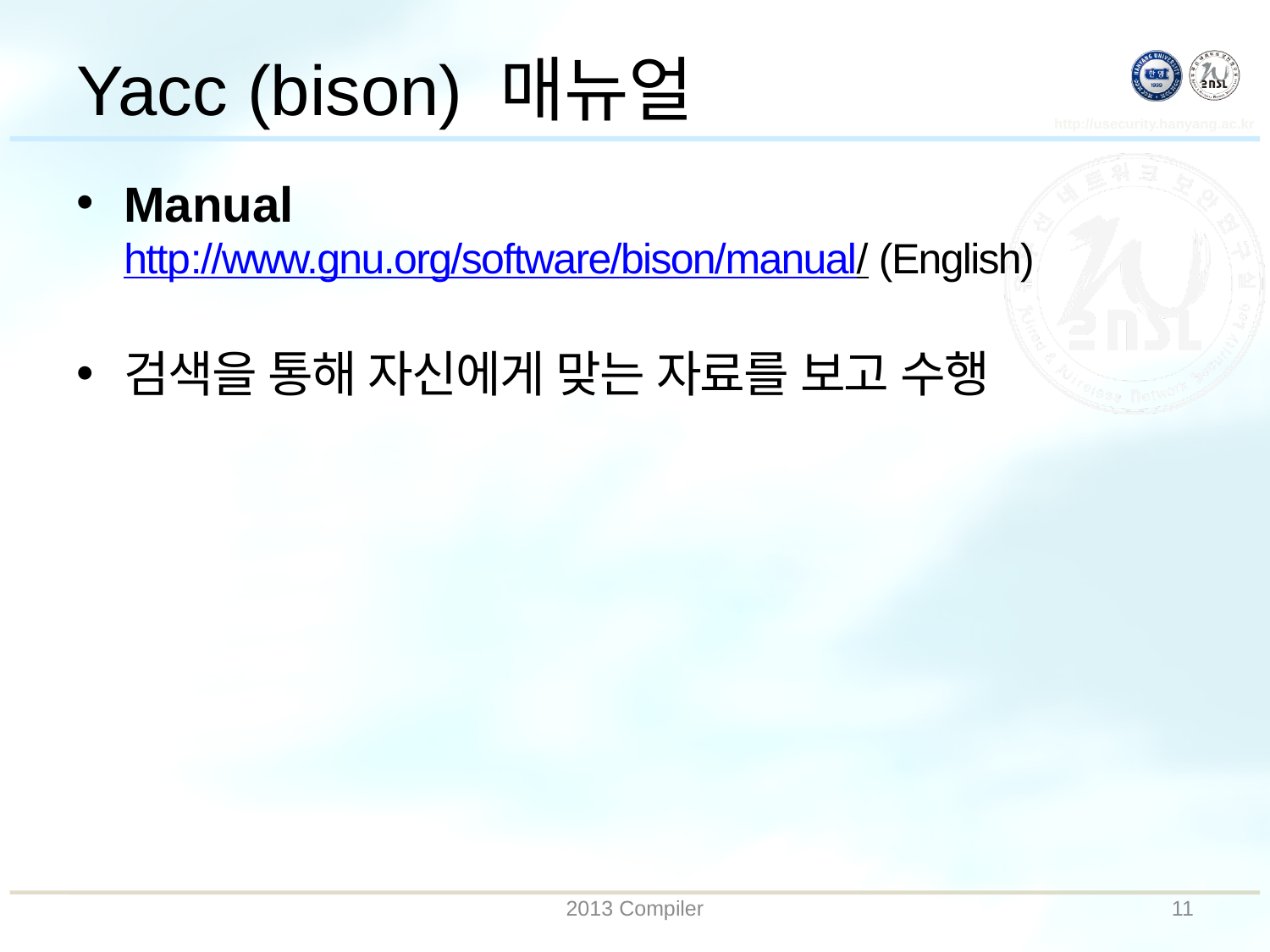

# Yacc (bison) 매뉴얼
Manual
http://www.gnu.org/software/bison/manual/ (English)
검색을 통해 자신에게 맞는 자료를 보고 수행
2013 Compiler
11